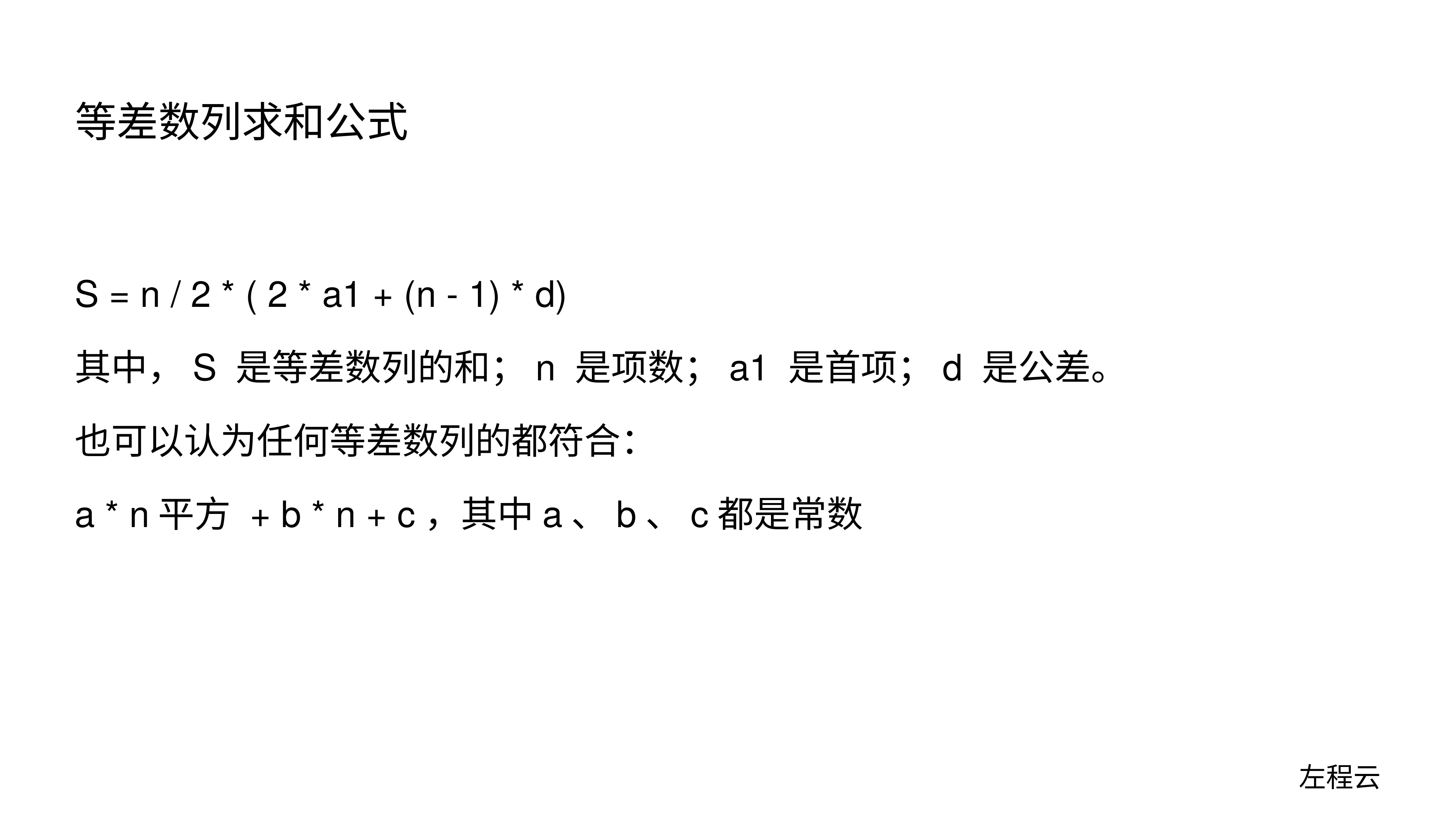

# 等差数列求和公式
S = n / 2 * ( 2 * a1 + (n - 1) * d)
其中，S 是等差数列的和；n 是项数；a1 是首项；d 是公差。
也可以认为任何等差数列的都符合：
a * n平方 + b * n + c，其中a、b、c都是常数
左程云